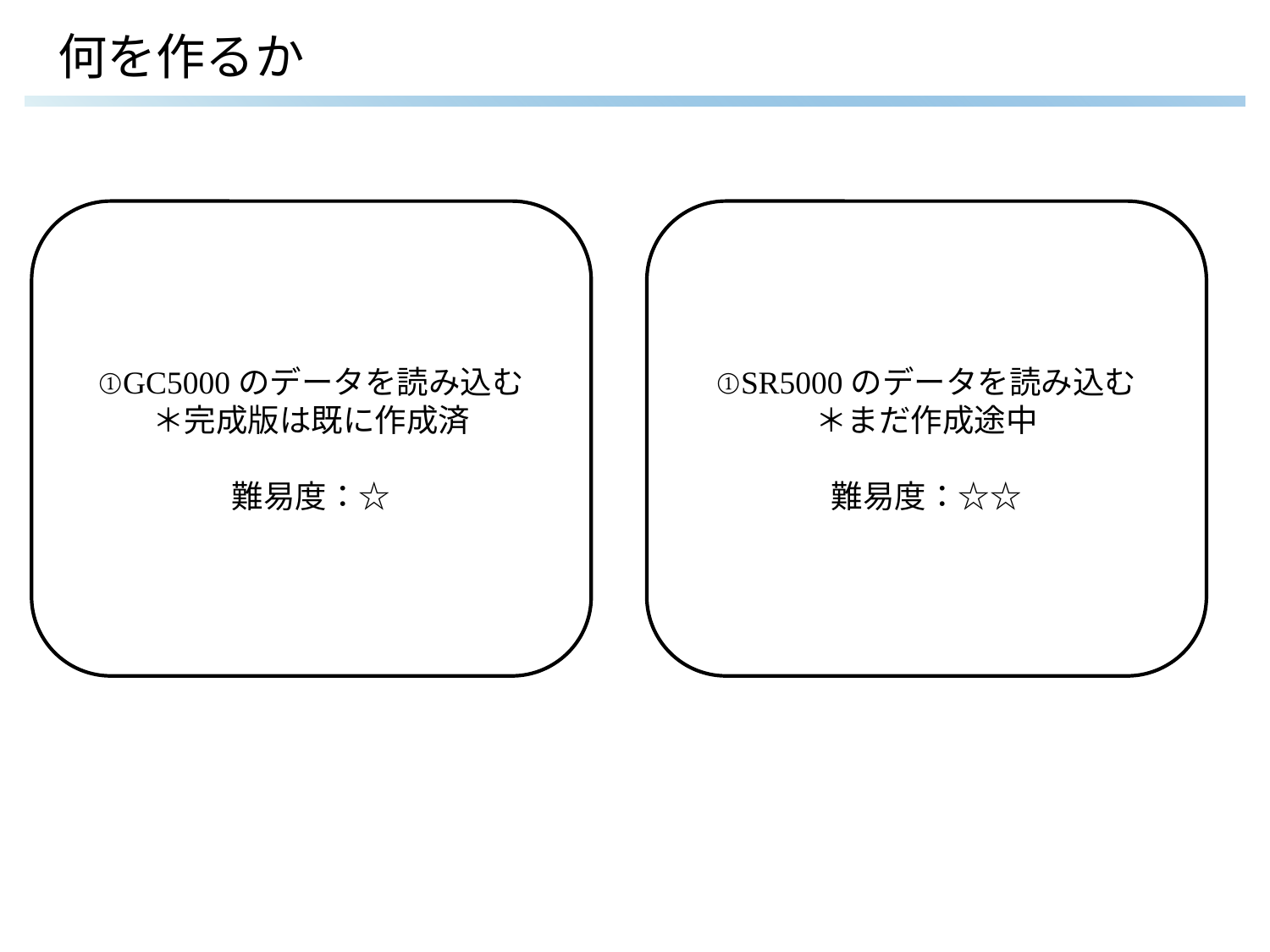

# 何を作るか
①GC5000のデータを読み込む
＊完成版は既に作成済

難易度：☆
①SR5000のデータを読み込む
＊まだ作成途中

難易度：☆☆